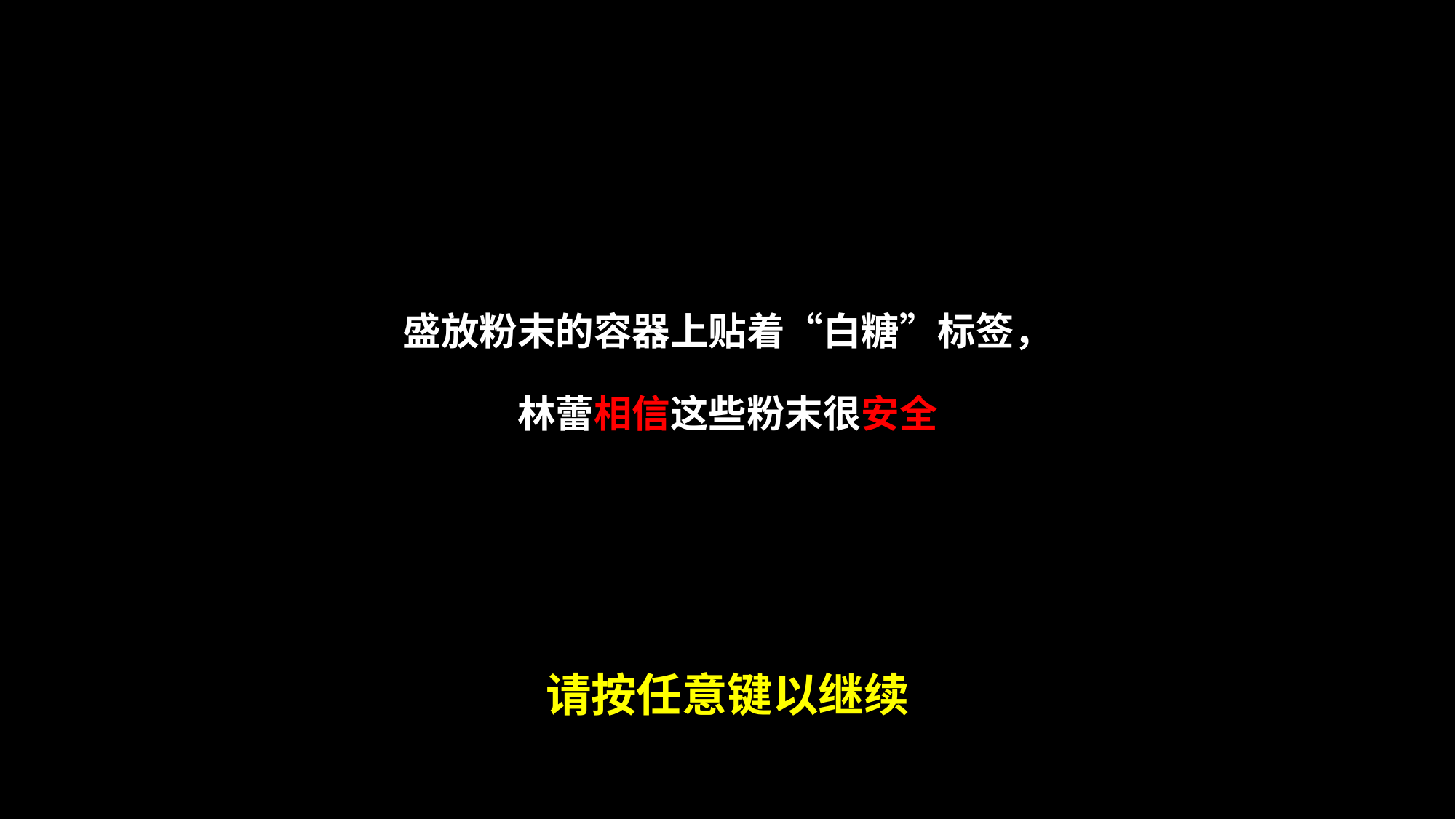

# 盛放粉末的容器上贴着“白糖”标签， 林蕾相信这些粉末很安全
请按任意键以继续